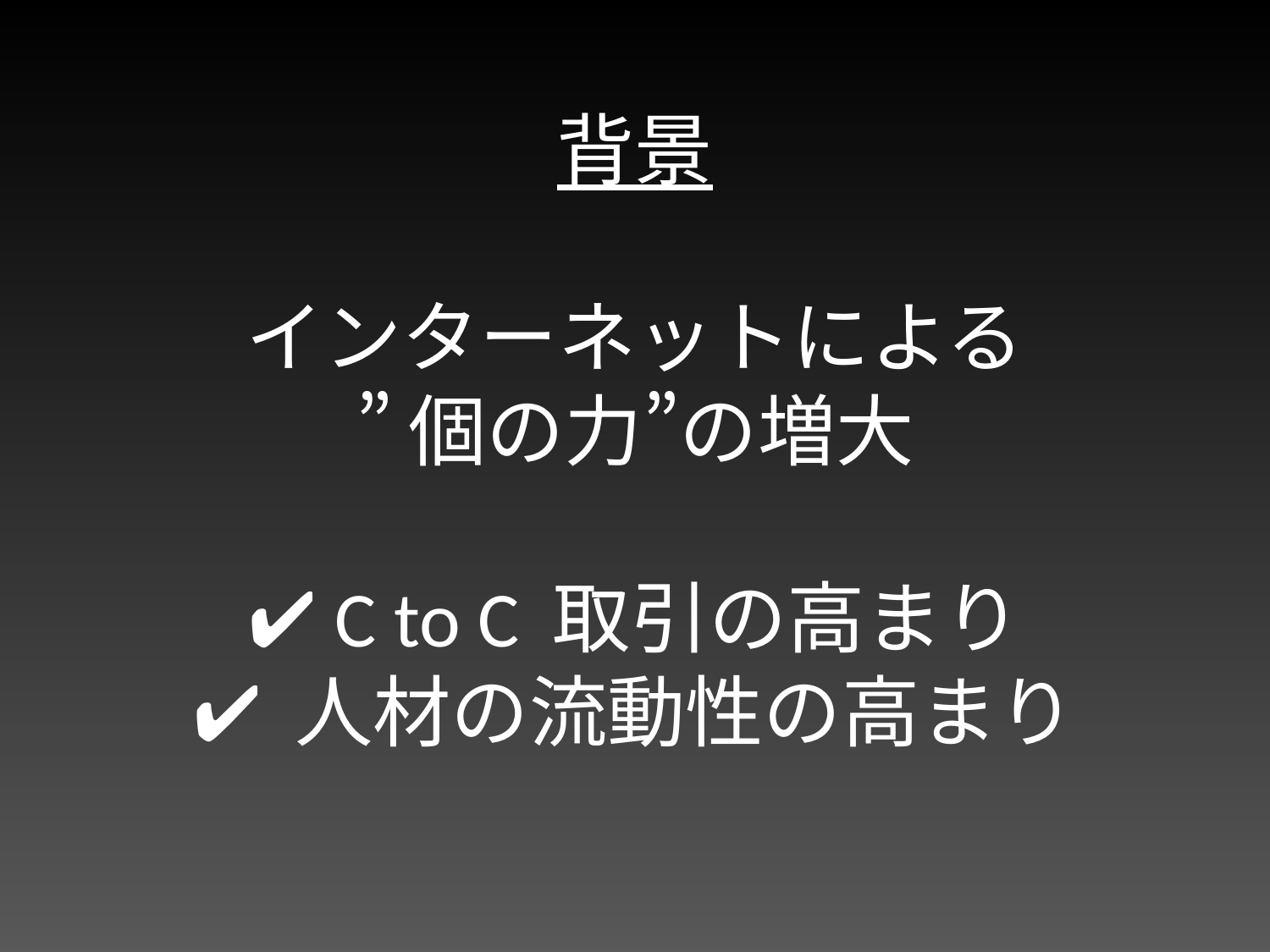

背景

インターネットによる
”個の力”の増大

✔ C to C 取引の高まり
✔ 人材の流動性の高まり